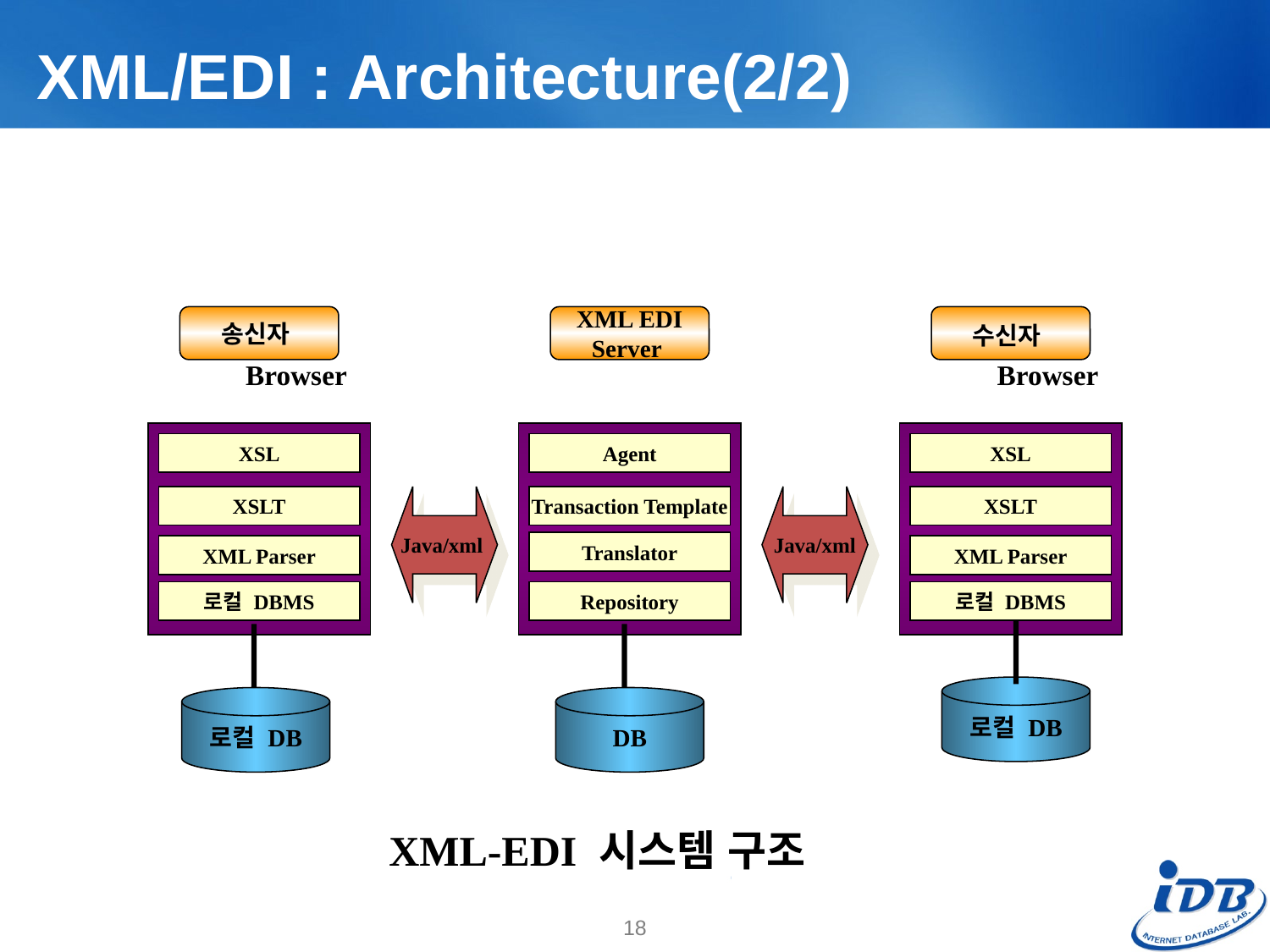

# XML/EDI : Architecture(2/2)
송신자
XML EDI
Server
수신자
Browser
Browser

XSL
Agent
XSL
XSLT
Java/xml
Transaction Template
Java/xml
XSLT
Translator
XML Parser
XML Parser
로컬 DBMS
Repository
로컬 DBMS

로컬 DB
로컬 DB
DB
XML-EDI 시스템 구조
18